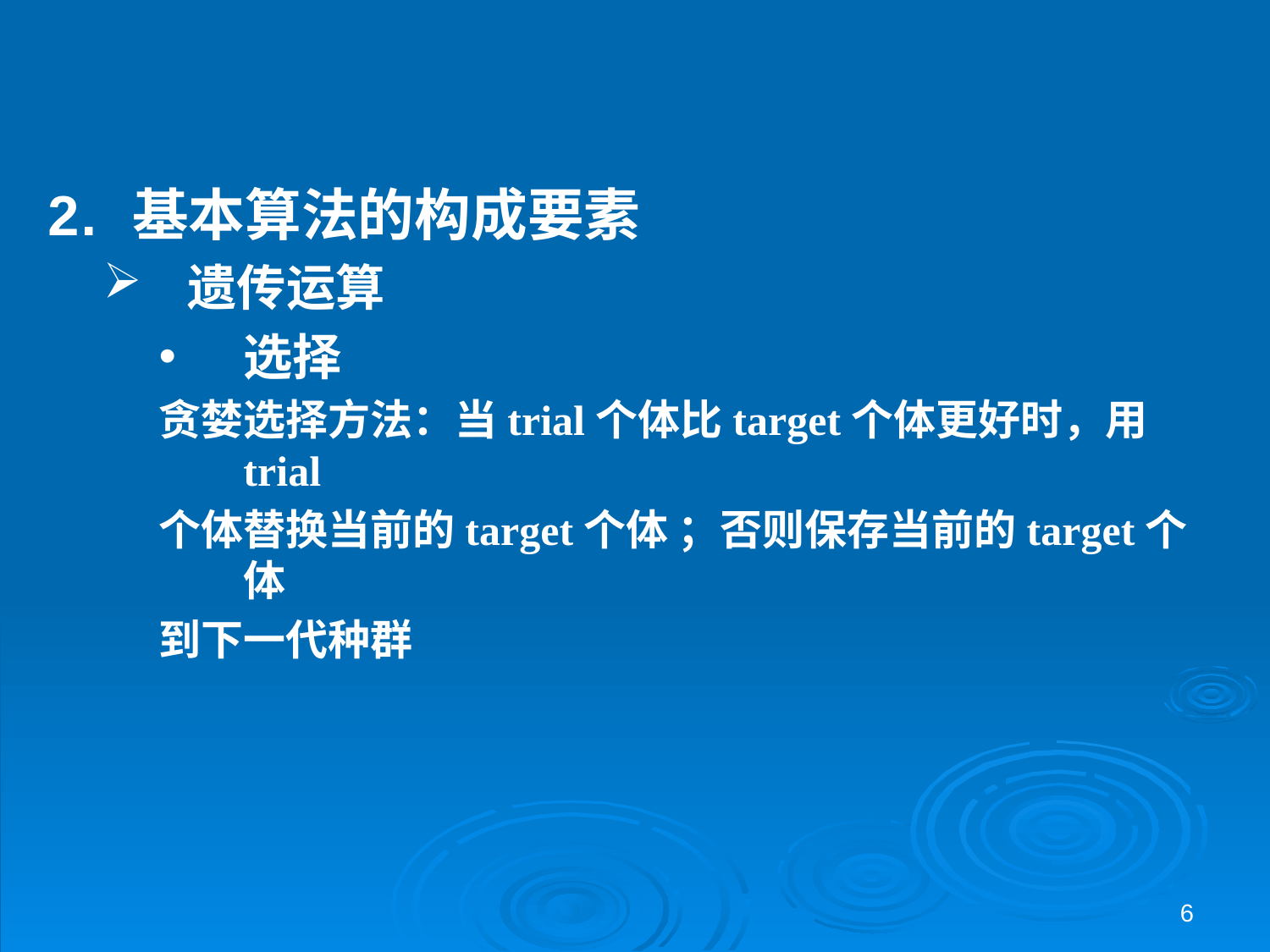

基本算法的构成要素
遗传运算
选择
贪婪选择方法：当trial个体比target个体更好时，用trial
个体替换当前的target个体 ；否则保存当前的target个体
到下一代种群
6